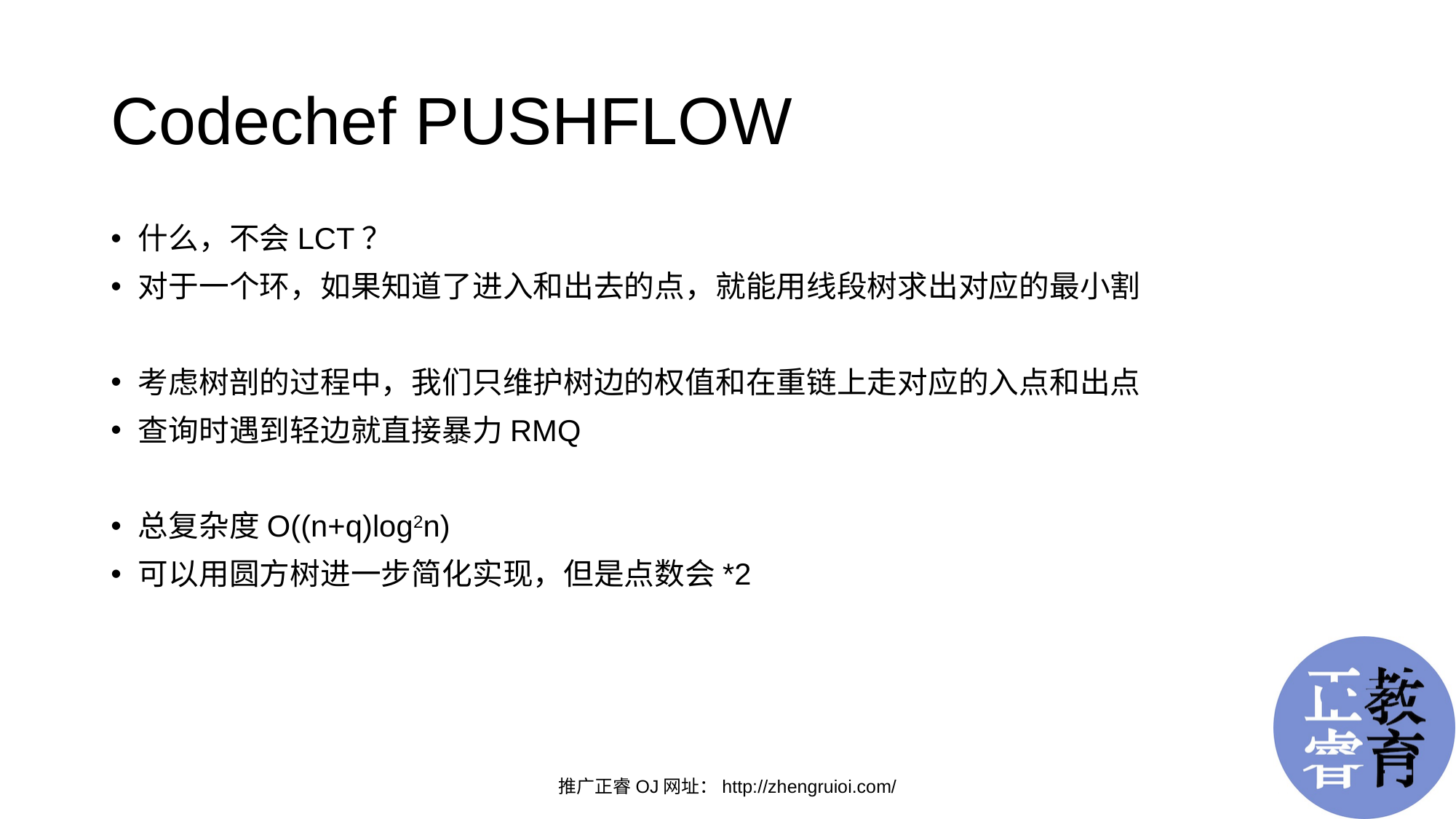

# Codechef PUSHFLOW
什么，不会LCT？
对于一个环，如果知道了进入和出去的点，就能用线段树求出对应的最小割

考虑树剖的过程中，我们只维护树边的权值和在重链上走对应的入点和出点
查询时遇到轻边就直接暴力RMQ

总复杂度O((n+q)log2n)
可以用圆方树进一步简化实现，但是点数会*2